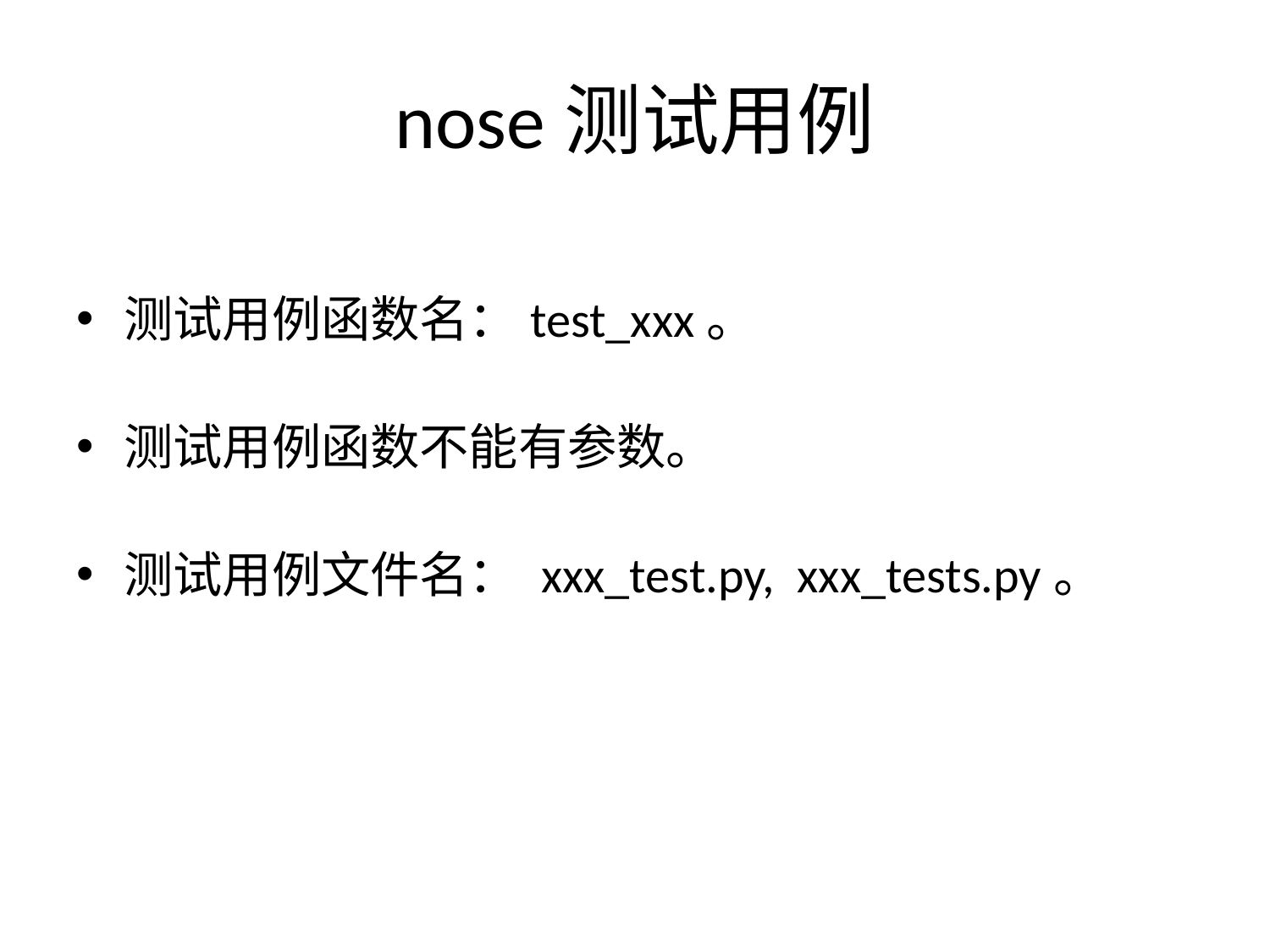

# nose测试用例
测试用例函数名：test_xxx。
测试用例函数不能有参数。
测试用例文件名： xxx_test.py,  xxx_tests.py。